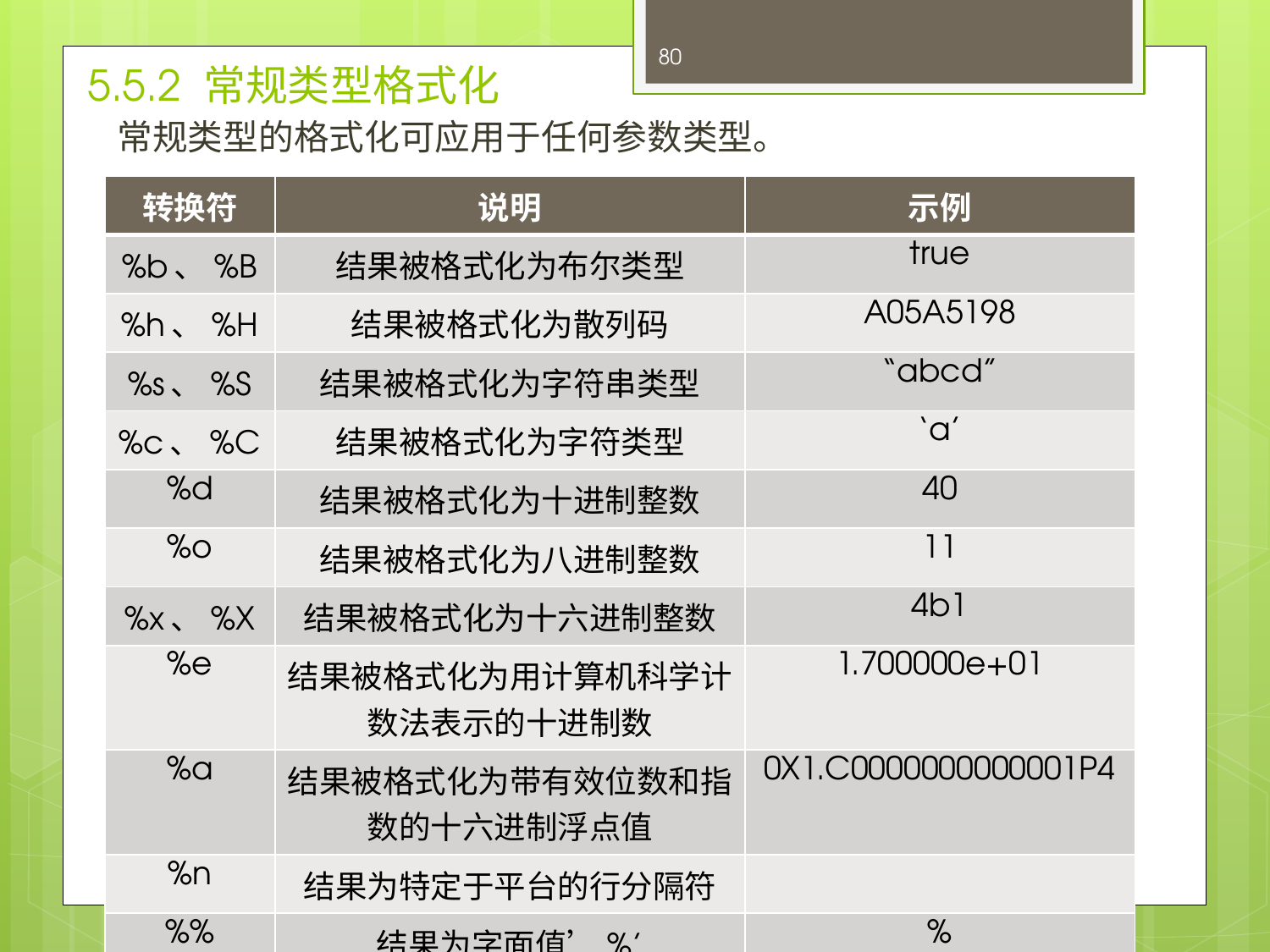

80
# 5.5.2 常规类型格式化
常规类型的格式化可应用于任何参数类型。
| 转换符 | 说明 | 示例 |
| --- | --- | --- |
| %b、%B | 结果被格式化为布尔类型 | true |
| %h、%H | 结果被格式化为散列码 | A05A5198 |
| %s、%S | 结果被格式化为字符串类型 | “abcd” |
| %c、%C | 结果被格式化为字符类型 | ‘a’ |
| %d | 结果被格式化为十进制整数 | 40 |
| %o | 结果被格式化为八进制整数 | 11 |
| %x、%X | 结果被格式化为十六进制整数 | 4b1 |
| %e | 结果被格式化为用计算机科学计数法表示的十进制数 | 1.700000e+01 |
| %a | 结果被格式化为带有效位数和指数的十六进制浮点值 | 0X1.C0000000000001P4 |
| %n | 结果为特定于平台的行分隔符 |  |
| %% | 结果为字面值’%’ | % |